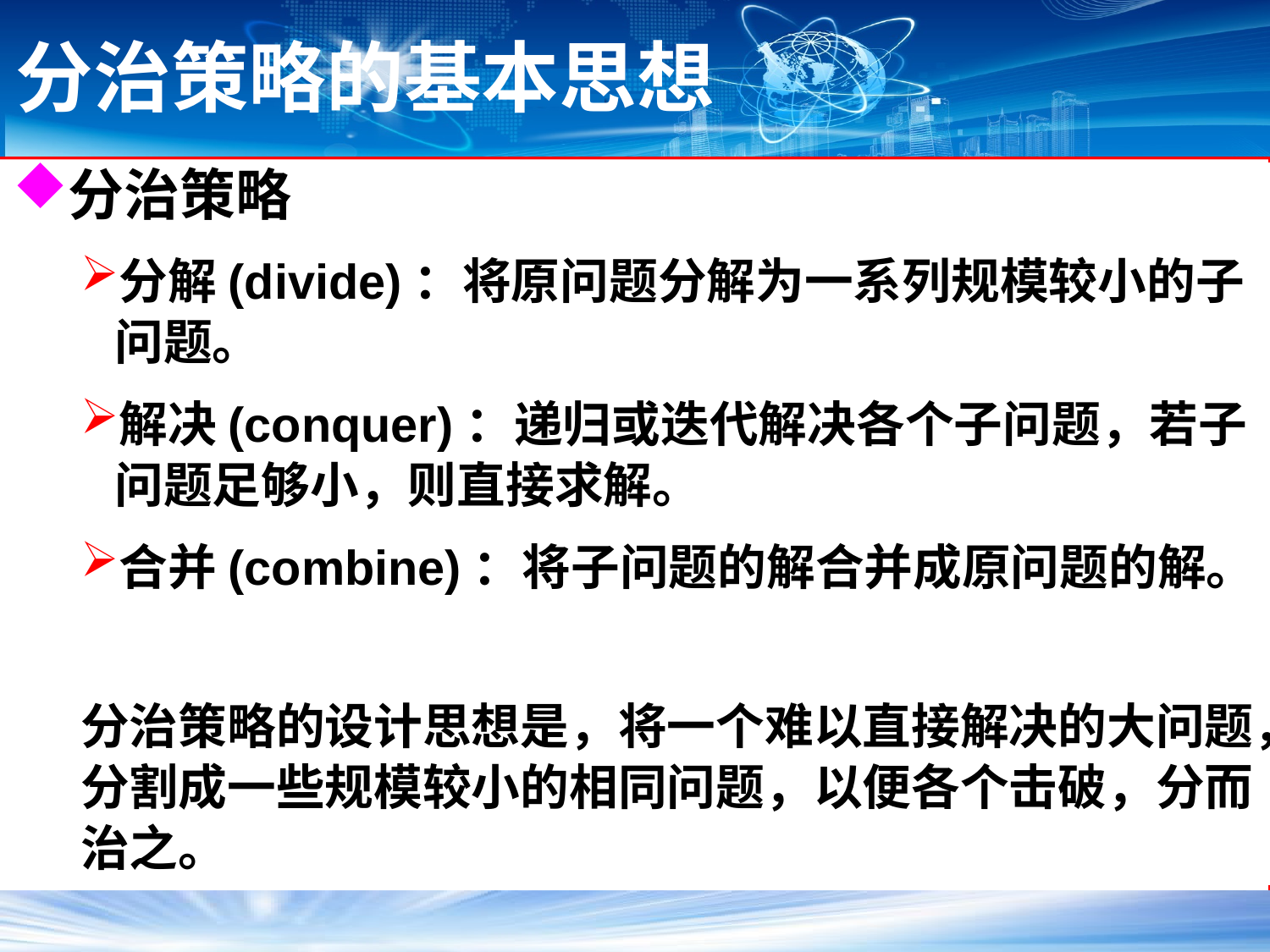

# 分治策略的基本思想
分治策略
分解(divide)：将原问题分解为一系列规模较小的子问题。
解决(conquer)：递归或迭代解决各个子问题，若子问题足够小，则直接求解。
合并(combine)：将子问题的解合并成原问题的解。

分治策略的设计思想是，将一个难以直接解决的大问题，分割成一些规模较小的相同问题，以便各个击破，分而治之。